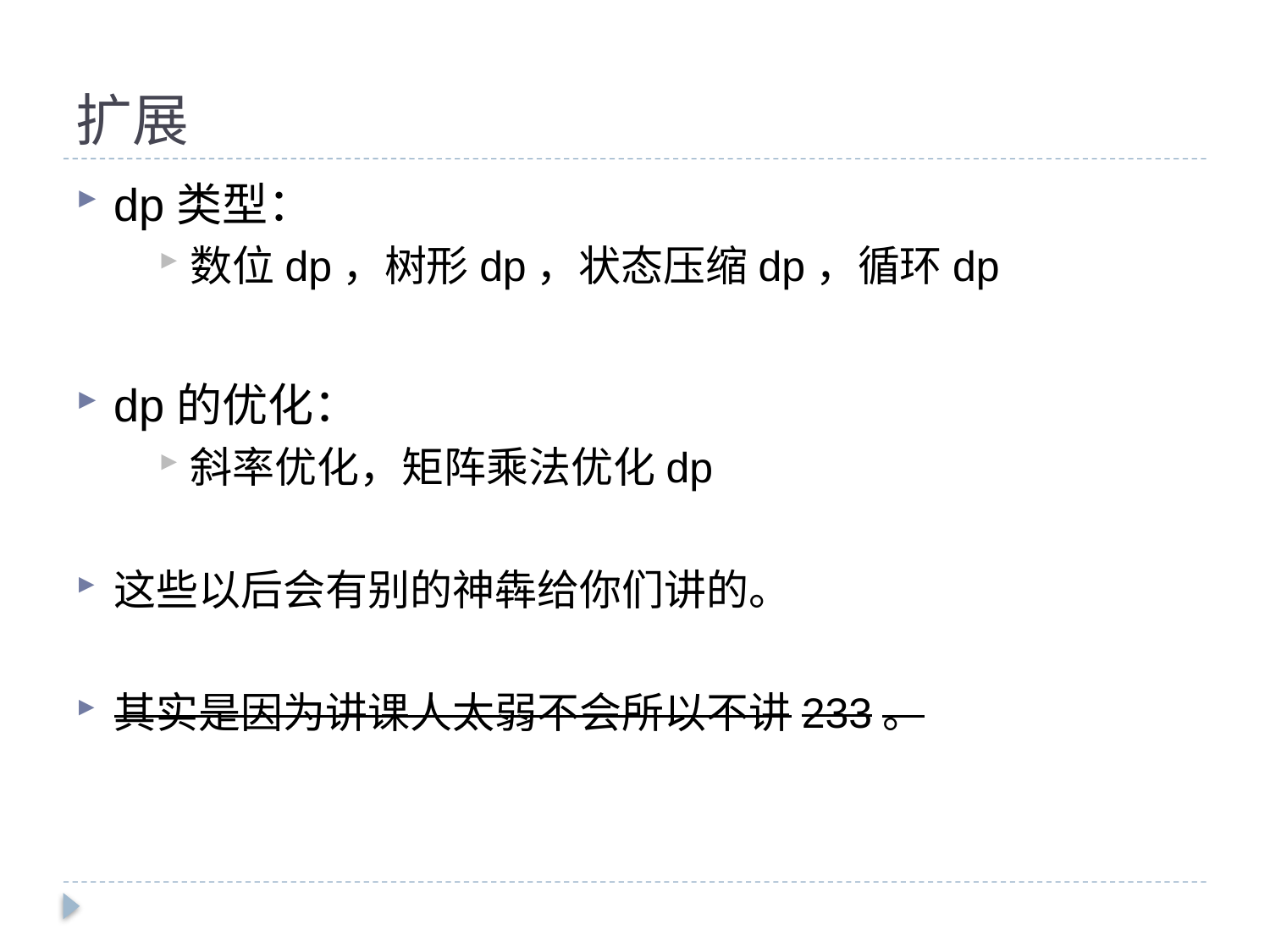

# 扩展
dp类型：
数位dp，树形dp，状态压缩dp，循环dp

dp的优化：
斜率优化，矩阵乘法优化dp

这些以后会有别的神犇给你们讲的。

其实是因为讲课人太弱不会所以不讲233。